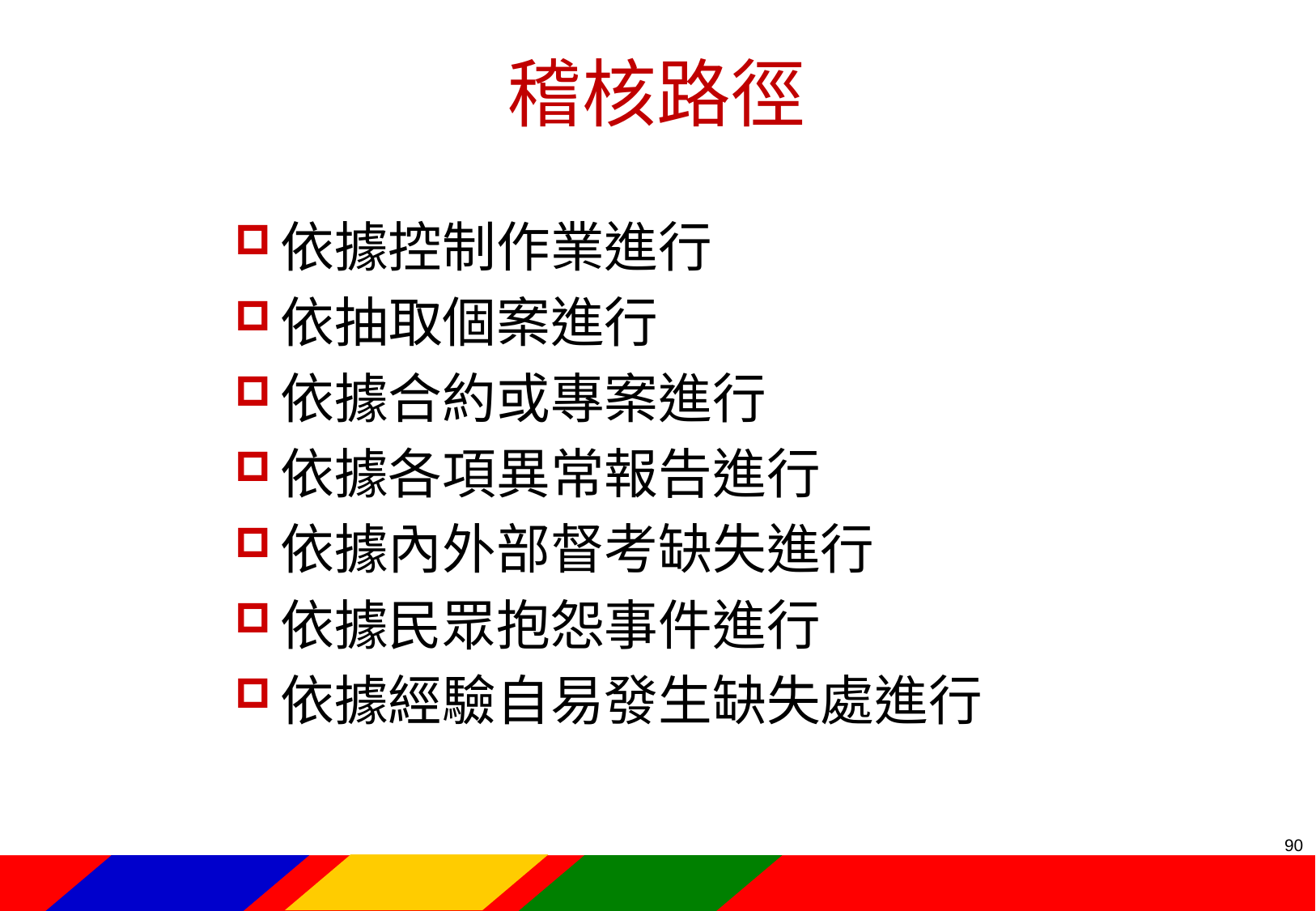

稽核路徑
依據控制作業進行
依抽取個案進行
依據合約或專案進行
依據各項異常報告進行
依據內外部督考缺失進行
依據民眾抱怨事件進行
依據經驗自易發生缺失處進行
90